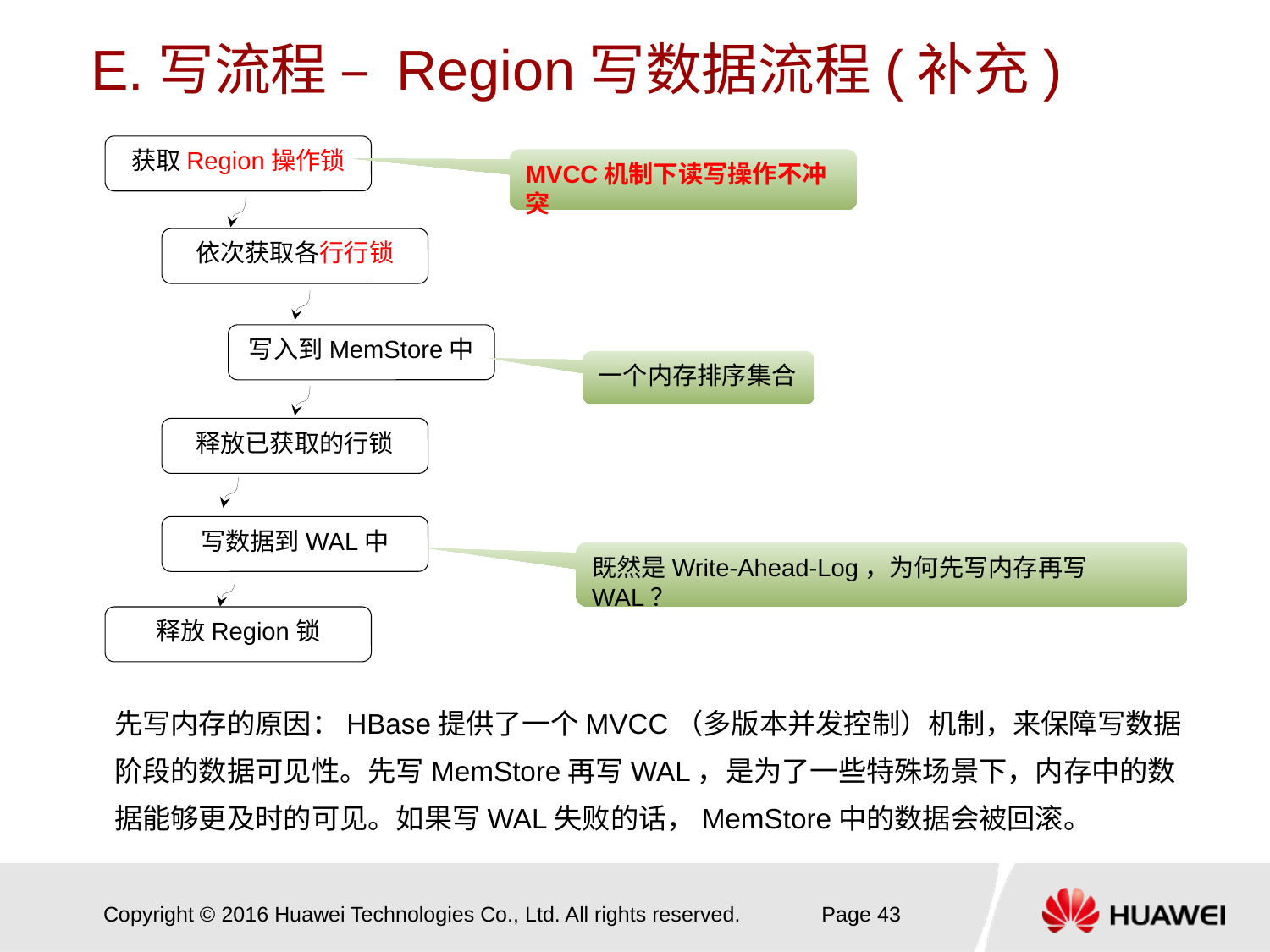

# E.写流程 – Region写数据流程(补充)
获取Region操作锁
MVCC机制下读写操作不冲突
依次获取各行行锁
写入到MemStore中
一个内存排序集合
释放已获取的行锁
写数据到WAL中
既然是Write-Ahead-Log，为何先写内存再写WAL？
释放Region锁
先写内存的原因：HBase提供了一个MVCC（多版本并发控制）机制，来保障写数据阶段的数据可见性。先写MemStore再写WAL，是为了一些特殊场景下，内存中的数据能够更及时的可见。如果写WAL失败的话，MemStore中的数据会被回滚。